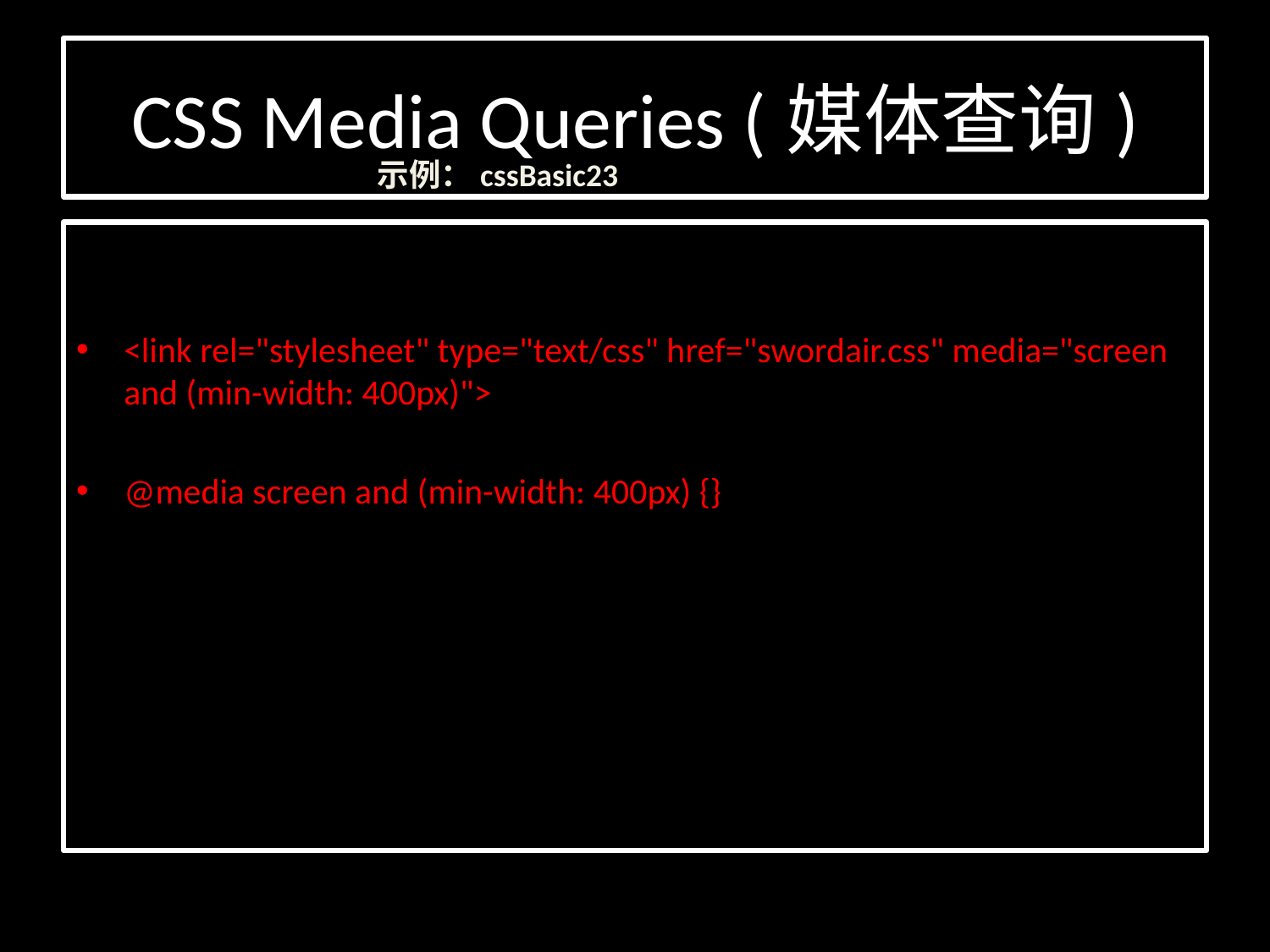

# CSS Media Queries (媒体查询)
示例：cssBasic23

<link rel="stylesheet" type="text/css" href="swordair.css" media="screen and (min-width: 400px)">

@media screen and (min-width: 400px) {}